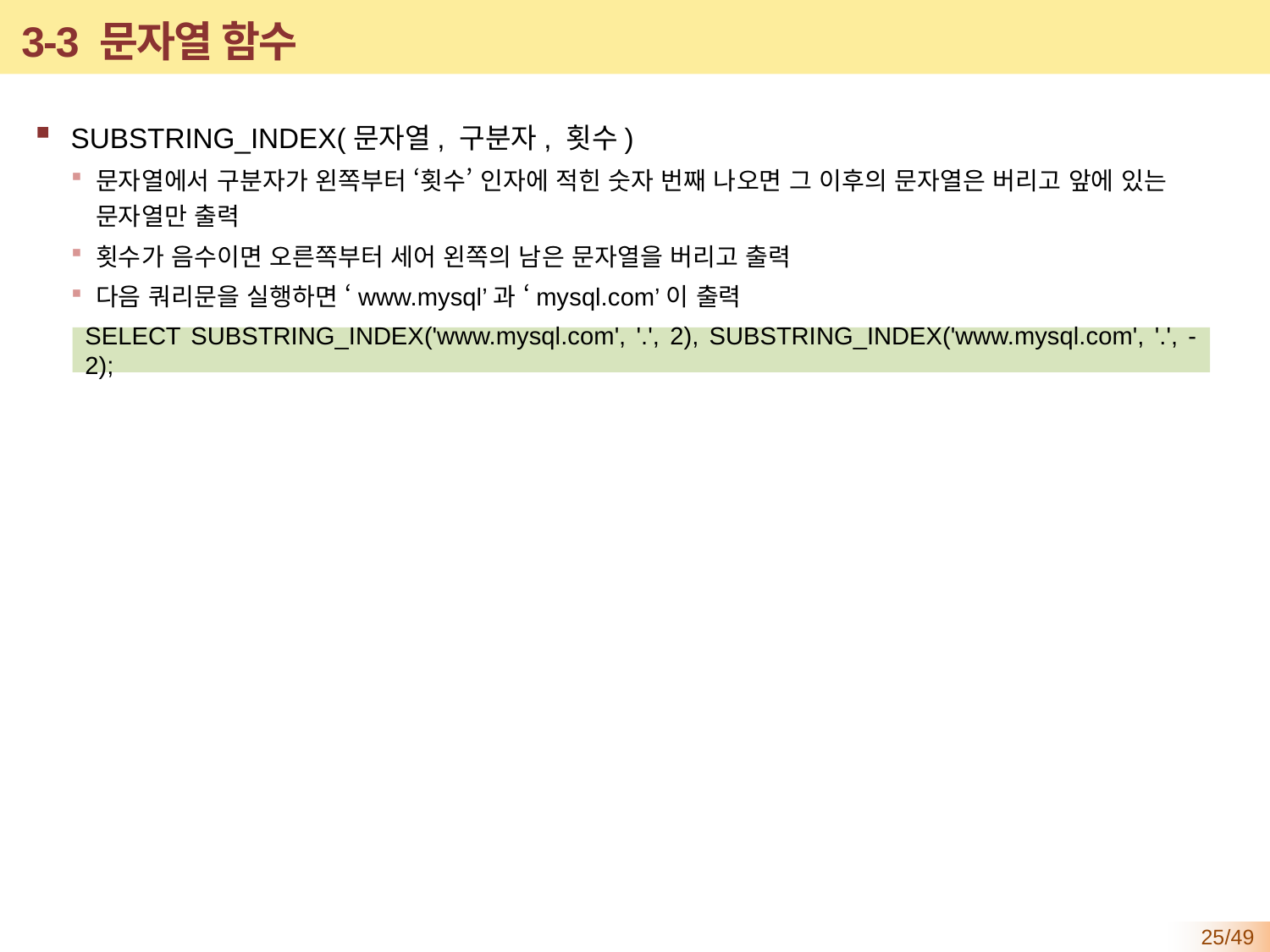

# 3-3 문자열 함수
SUBSTRING_INDEX(문자열, 구분자, 횟수)
문자열에서 구분자가 왼쪽부터 ‘횟수’ 인자에 적힌 숫자 번째 나오면 그 이후의 문자열은 버리고 앞에 있는 문자열만 출력
횟수가 음수이면 오른쪽부터 세어 왼쪽의 남은 문자열을 버리고 출력
다음 쿼리문을 실행하면 ‘www.mysql’과 ‘mysql.com’이 출력

SELECT SUBSTRING_INDEX('www.mysql.com', '.', 2), SUBSTRING_INDEX('www.mysql.com', '.', -2);